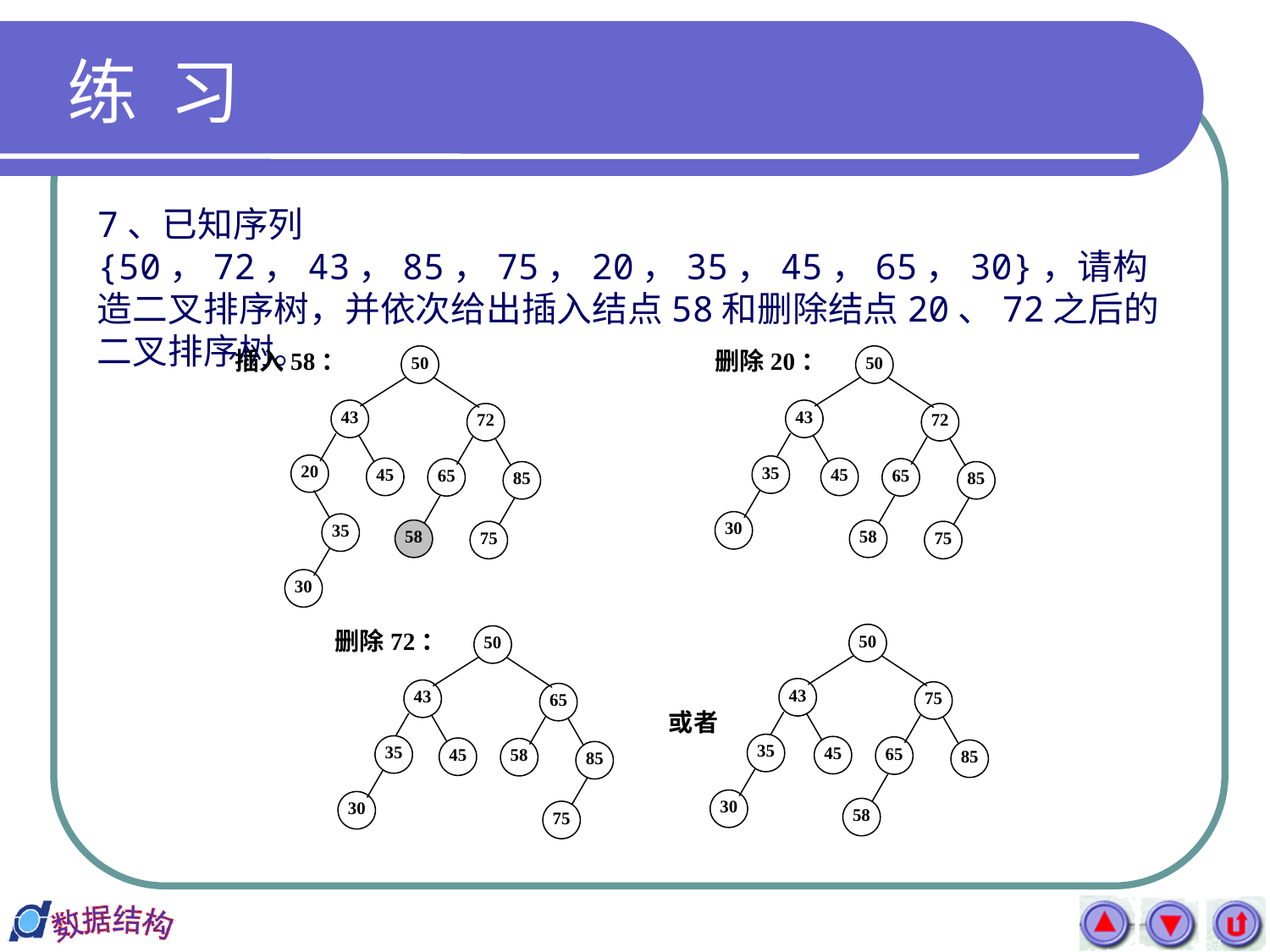

# 练  习
7、已知序列{50，72，43，85，75，20，35，45，65，30}，请构造二叉排序树，并依次给出插入结点58和删除结点20、72之后的二叉排序树。
插入58：
50

43
72

20
45
65
85

35
58
75

30
50

43
72

35
45
65
85

30
58
75
删除20：
50

43
75
或者

35
45
65
85

30
58
删除72：
50

43
65

35
45
58
85

30
75